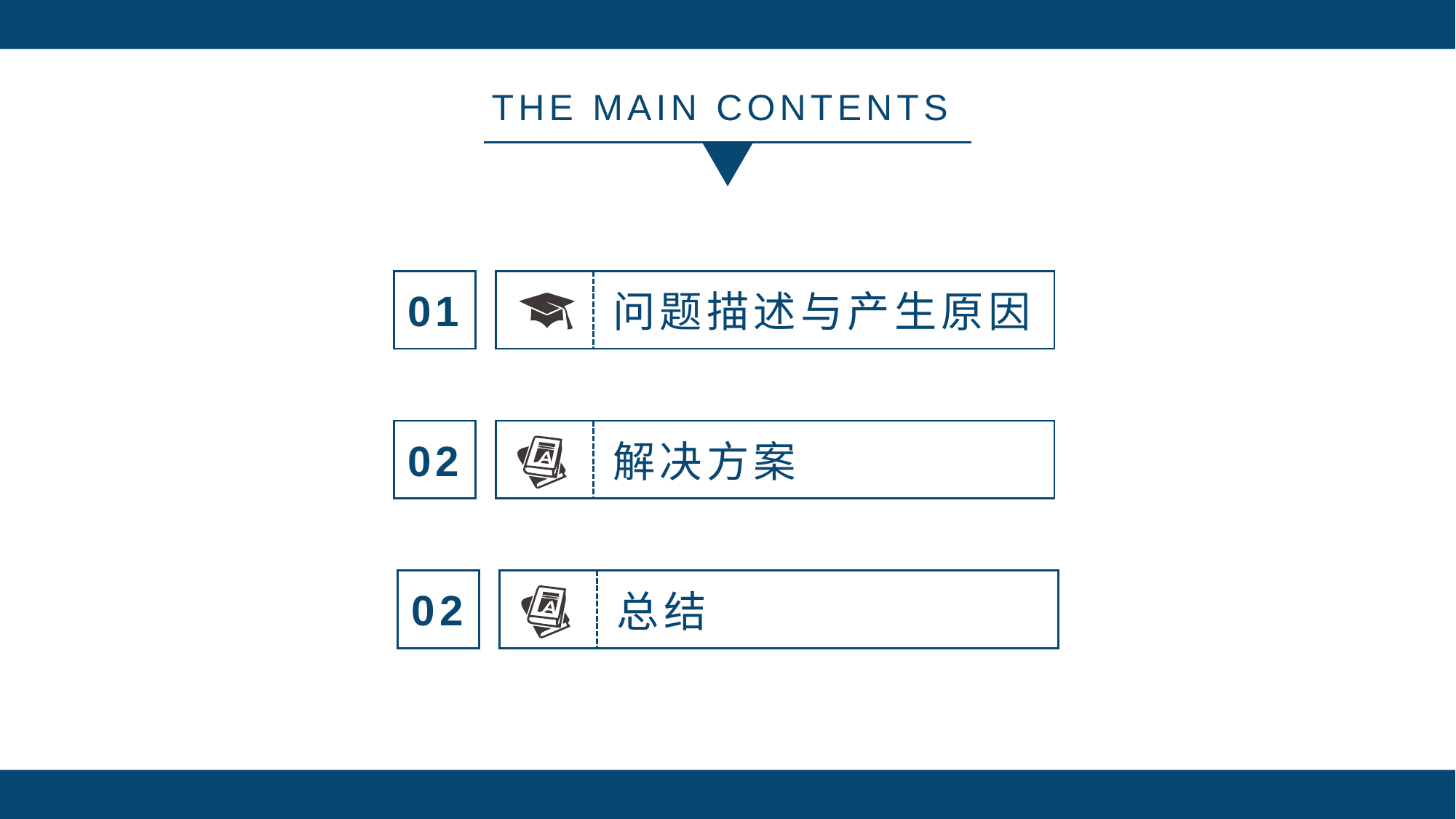

THE MAIN CONTENTS

01
问题描述与产生原因

02
解决方案

02
总结